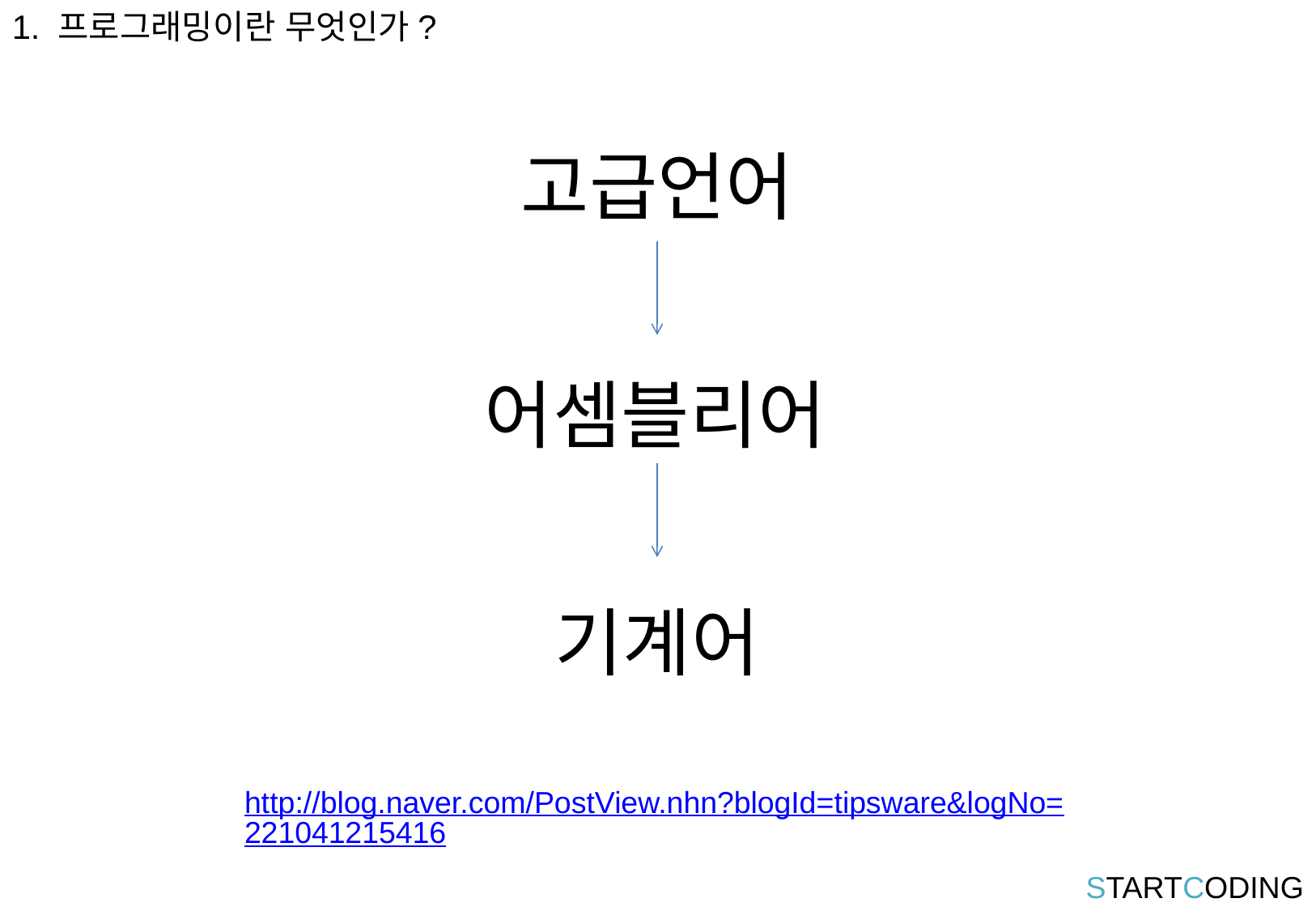

1. 프로그래밍이란 무엇인가?
고급언어
# 어셈블리어
기계어
http://blog.naver.com/PostView.nhn?blogId=tipsware&logNo=221041215416
STARTCODING